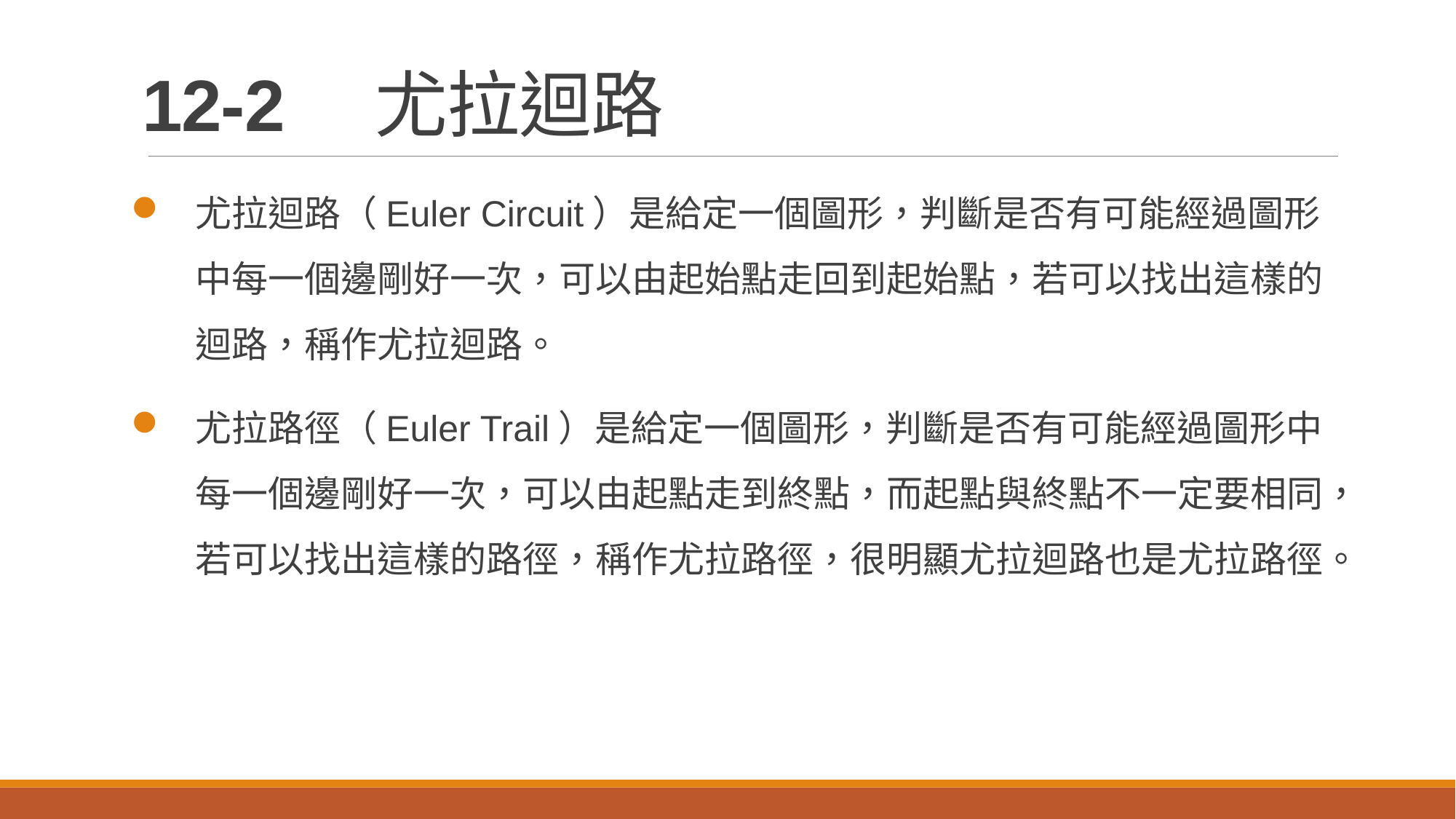

# 12-2　尤拉迴路
尤拉迴路（Euler Circuit）是給定一個圖形，判斷是否有可能經過圖形中每一個邊剛好一次，可以由起始點走回到起始點，若可以找出這樣的迴路，稱作尤拉迴路。
尤拉路徑（Euler Trail）是給定一個圖形，判斷是否有可能經過圖形中每一個邊剛好一次，可以由起點走到終點，而起點與終點不一定要相同，若可以找出這樣的路徑，稱作尤拉路徑，很明顯尤拉迴路也是尤拉路徑。